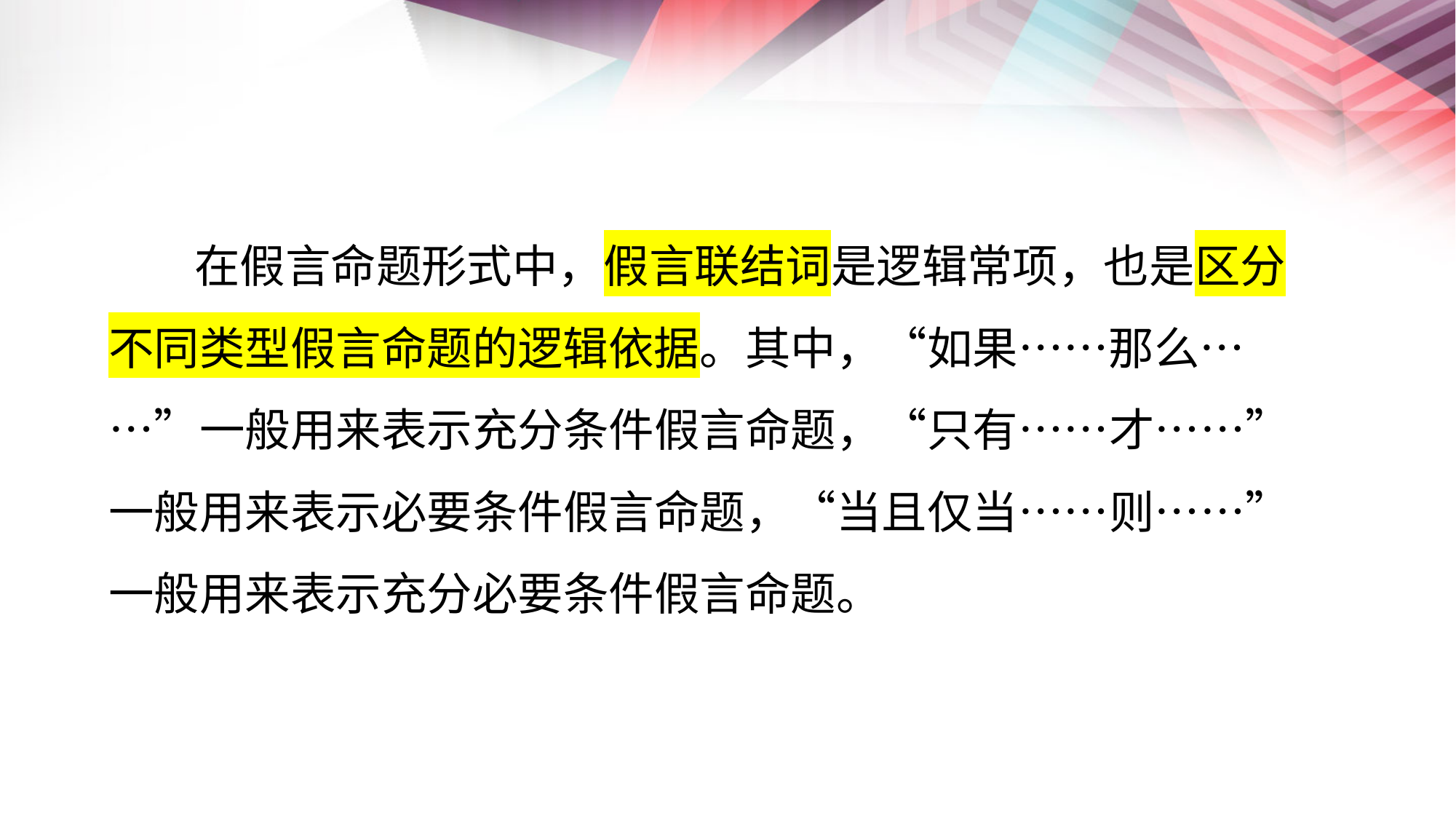

在假言命题形式中，假言联结词是逻辑常项，也是区分不同类型假言命题的逻辑依据。其中，“如果……那么……”一般用来表示充分条件假言命题，“只有……才……”一般用来表示必要条件假言命题，“当且仅当……则……”一般用来表示充分必要条件假言命题。